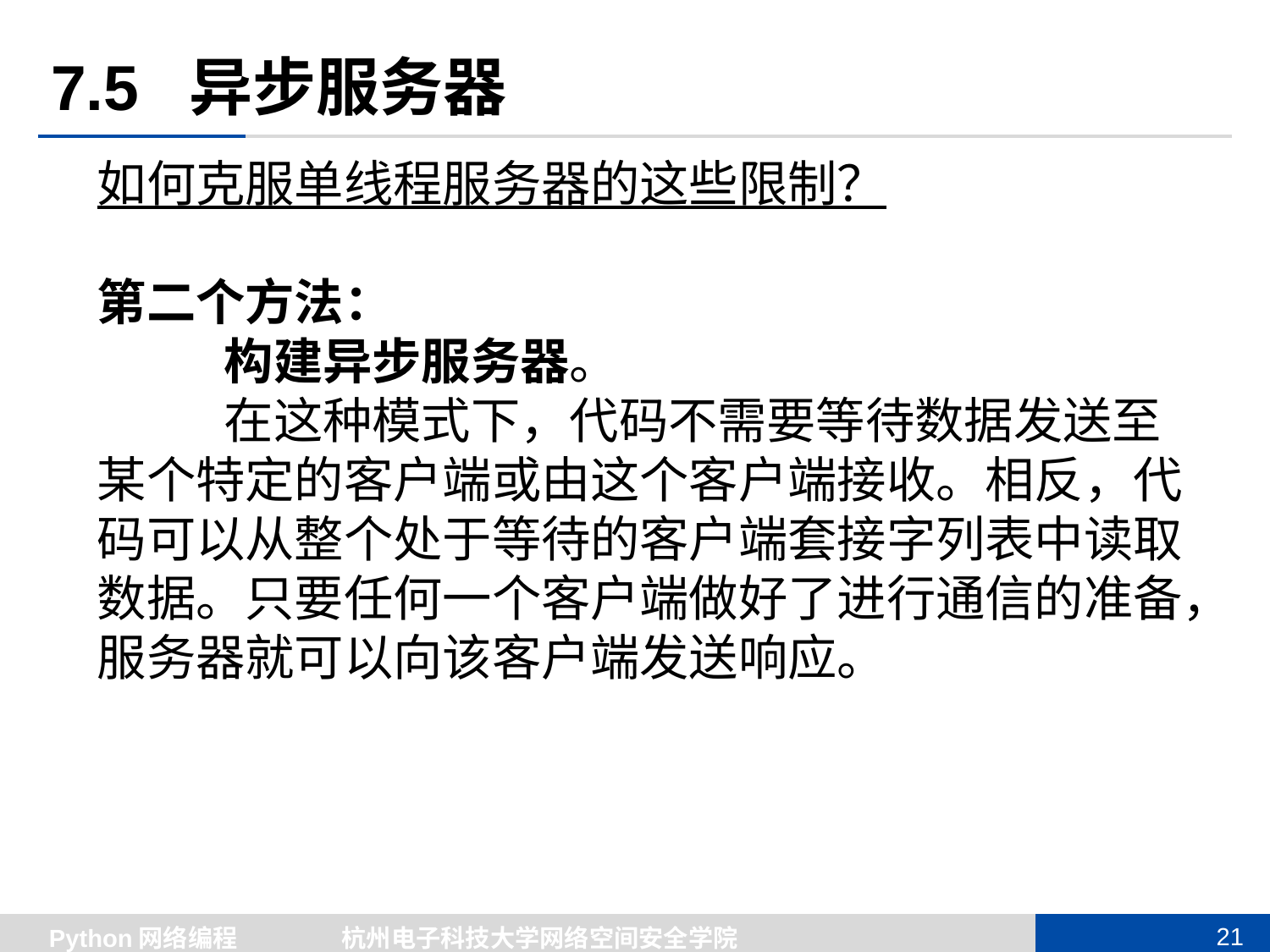

# 7.5  异步服务器
如何克服单线程服务器的这些限制？

第二个方法：
	构建异步服务器。
	在这种模式下，代码不需要等待数据发送至某个特定的客户端或由这个客户端接收。相反，代码可以从整个处于等待的客户端套接字列表中读取数据。只要任何一个客户端做好了进行通信的准备，服务器就可以向该客户端发送响应。